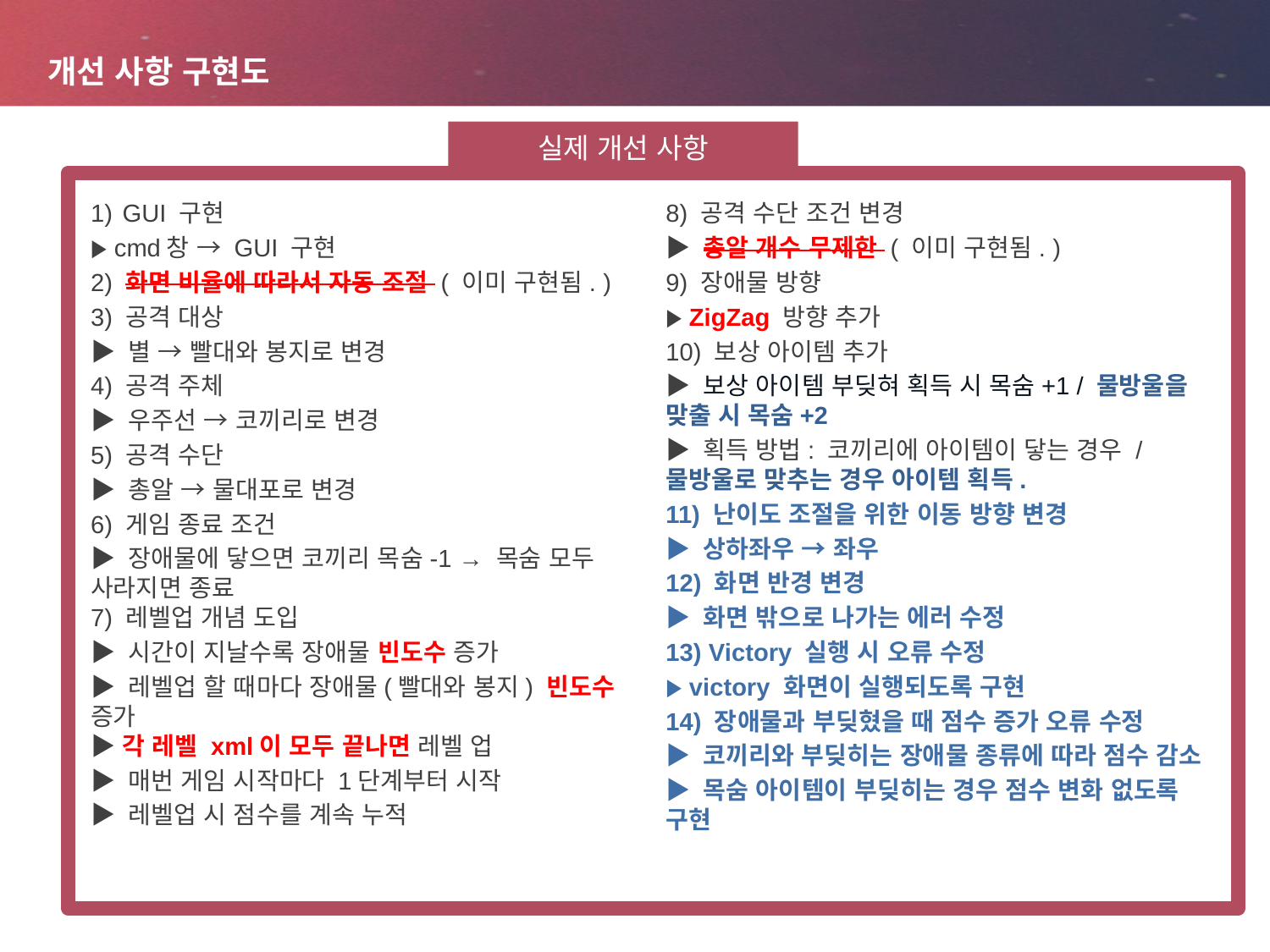

# 개선 사항 구현도
실제 개선 사항

GUI 구현
▶ cmd창 → GUI 구현
2) 화면 비율에 따라서 자동 조절 ( 이미 구현됨. )
3) 공격 대상
▶ 별 → 빨대와 봉지로 변경
4) 공격 주체
▶ 우주선 → 코끼리로 변경
5) 공격 수단
▶ 총알 → 물대포로 변경
6) 게임 종료 조건
▶ 장애물에 닿으면 코끼리 목숨-1 → 목숨 모두 사라지면 종료
7) 레벨업 개념 도입
▶ 시간이 지날수록 장애물 빈도수 증가
▶ 레벨업 할 때마다 장애물(빨대와 봉지) 빈도수 증가
▶ 각 레벨 xml이 모두 끝나면 레벨 업
▶ 매번 게임 시작마다 1단계부터 시작
▶ 레벨업 시 점수를 계속 누적
8) 공격 수단 조건 변경
▶ 총알 개수 무제한 ( 이미 구현됨. )
9) 장애물 방향
▶ ZigZag 방향 추가
10) 보상 아이템 추가
▶ 보상 아이템 부딪혀 획득 시 목숨+1 / 물방울을 맞출 시 목숨+2
▶ 획득 방법: 코끼리에 아이템이 닿는 경우 / 물방울로 맞추는 경우 아이템 획득.
11) 난이도 조절을 위한 이동 방향 변경
▶ 상하좌우 → 좌우
12) 화면 반경 변경
▶ 화면 밖으로 나가는 에러 수정
13) Victory 실행 시 오류 수정
▶ victory 화면이 실행되도록 구현
14) 장애물과 부딪혔을 때 점수 증가 오류 수정
▶ 코끼리와 부딪히는 장애물 종류에 따라 점수 감소
▶ 목숨 아이템이 부딪히는 경우 점수 변화 없도록 구현